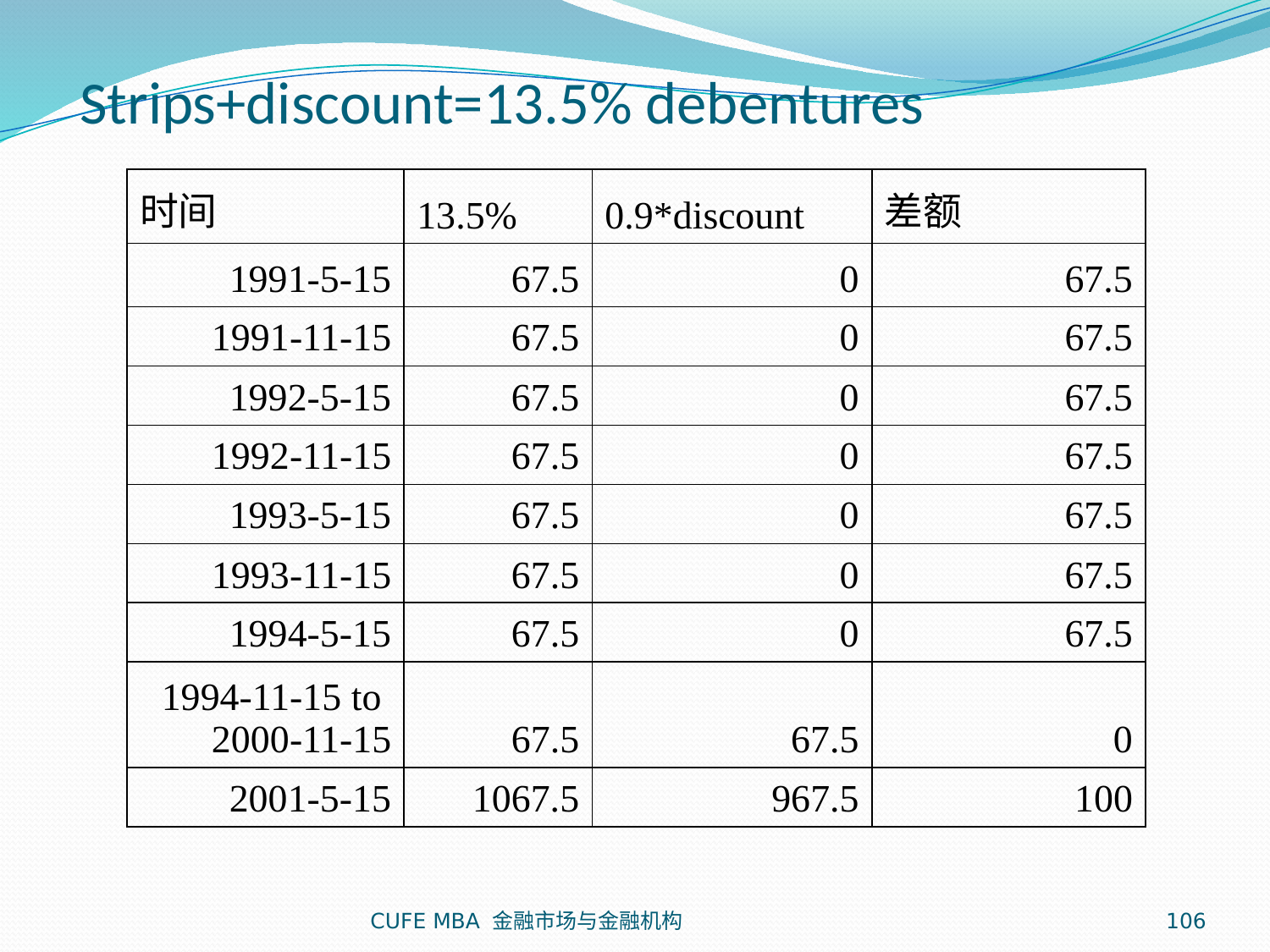

# Strips+discount=13.5% debentures
| 时间 | 13.5% | 0.9\*discount | 差额 |
| --- | --- | --- | --- |
| 1991-5-15 | 67.5 | 0 | 67.5 |
| 1991-11-15 | 67.5 | 0 | 67.5 |
| 1992-5-15 | 67.5 | 0 | 67.5 |
| 1992-11-15 | 67.5 | 0 | 67.5 |
| 1993-5-15 | 67.5 | 0 | 67.5 |
| 1993-11-15 | 67.5 | 0 | 67.5 |
| 1994-5-15 | 67.5 | 0 | 67.5 |
| 1994-11-15 to 2000-11-15 | 67.5 | 67.5 | 0 |
| 2001-5-15 | 1067.5 | 967.5 | 100 |
CUFE MBA 金融市场与金融机构
106